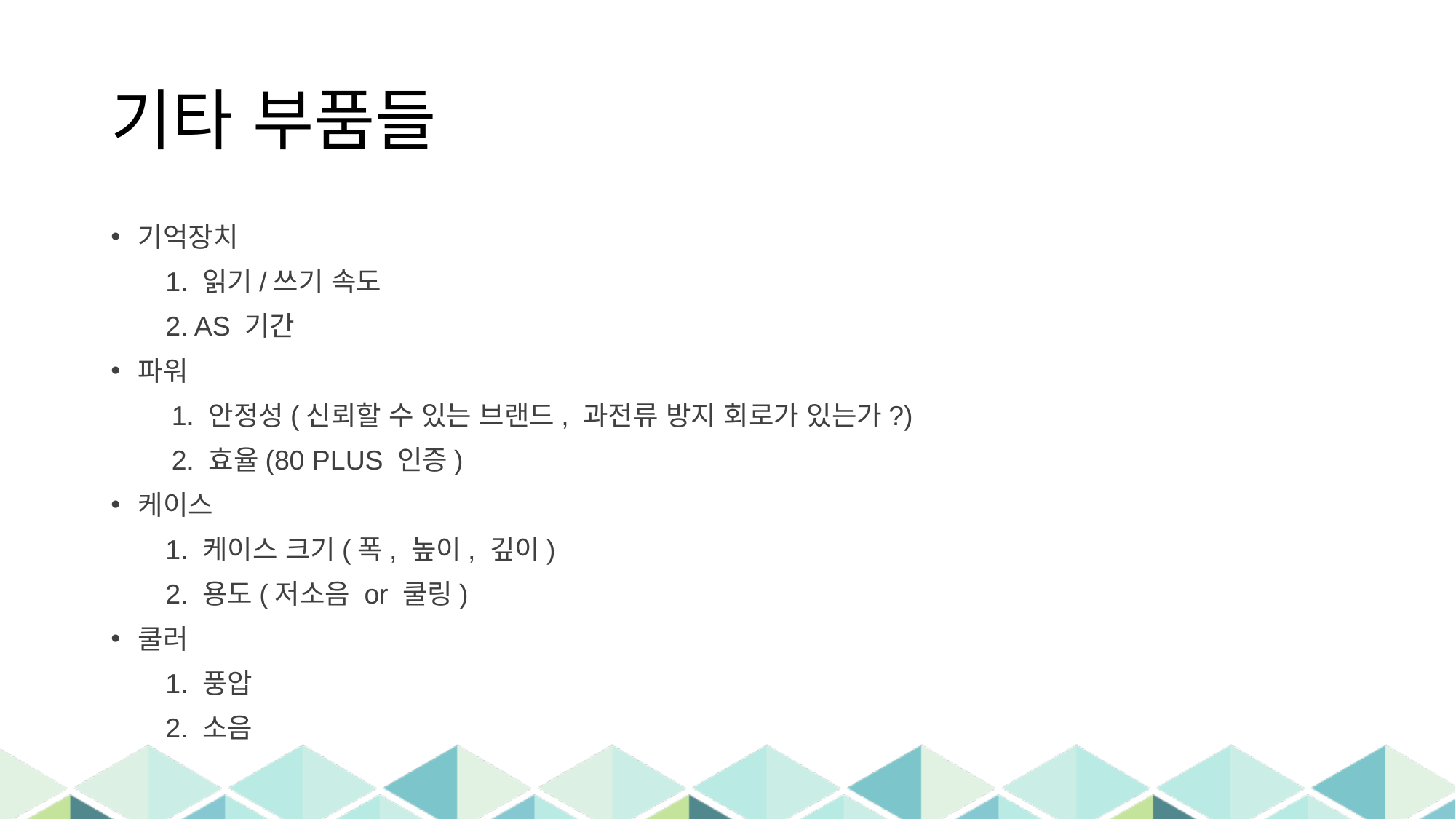

# 기타 부품들
기억장치
1. 읽기/쓰기 속도
2. AS 기간
파워
1. 안정성(신뢰할 수 있는 브랜드, 과전류 방지 회로가 있는가?)
2. 효율(80 PLUS 인증)
케이스
1. 케이스 크기(폭, 높이, 깊이)
2. 용도(저소음 or 쿨링)
쿨러
1. 풍압
2. 소음